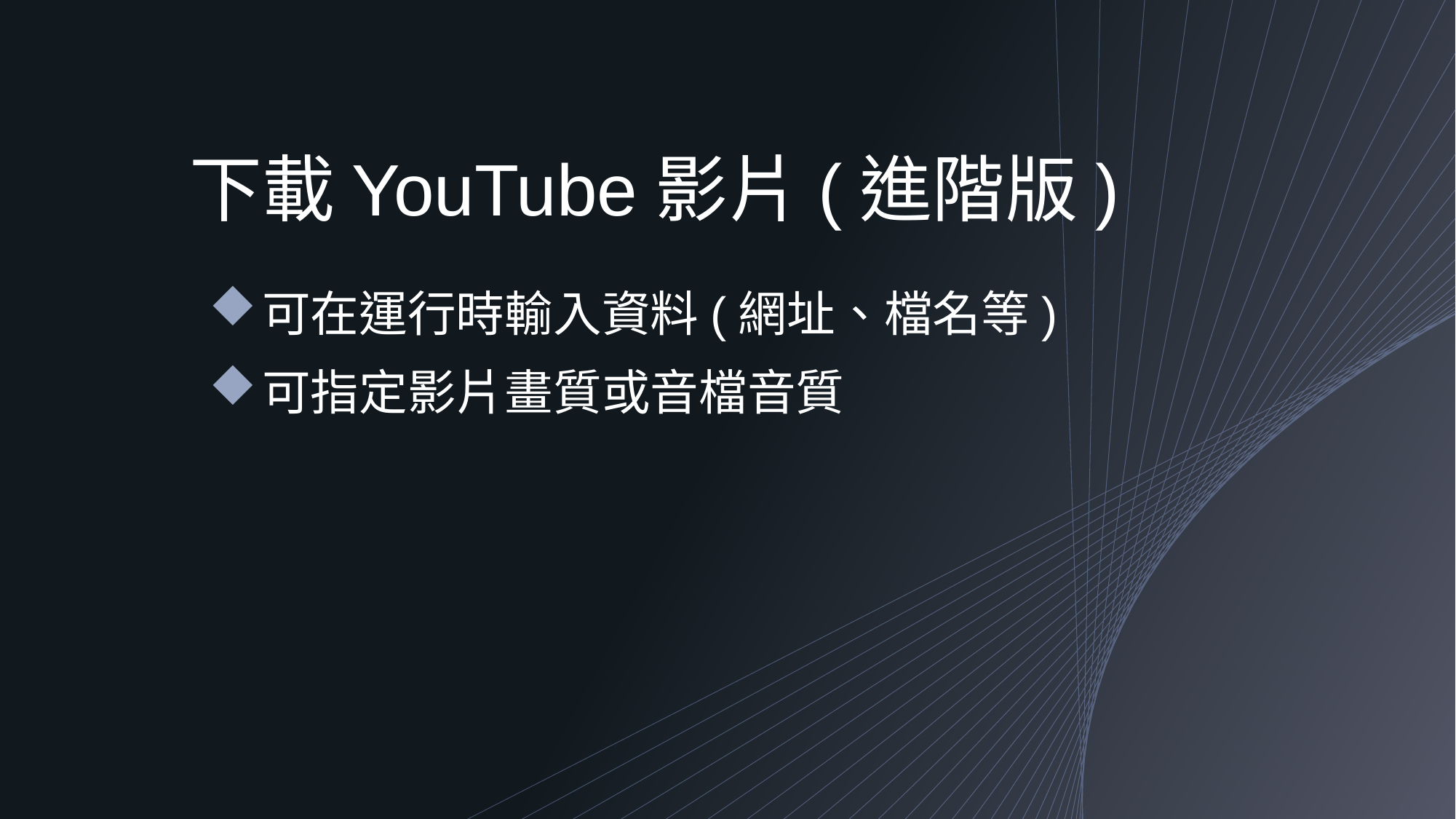

# 下載YouTube影片(進階版)
可在運行時輸入資料(網址、檔名等)
可指定影片畫質或音檔音質